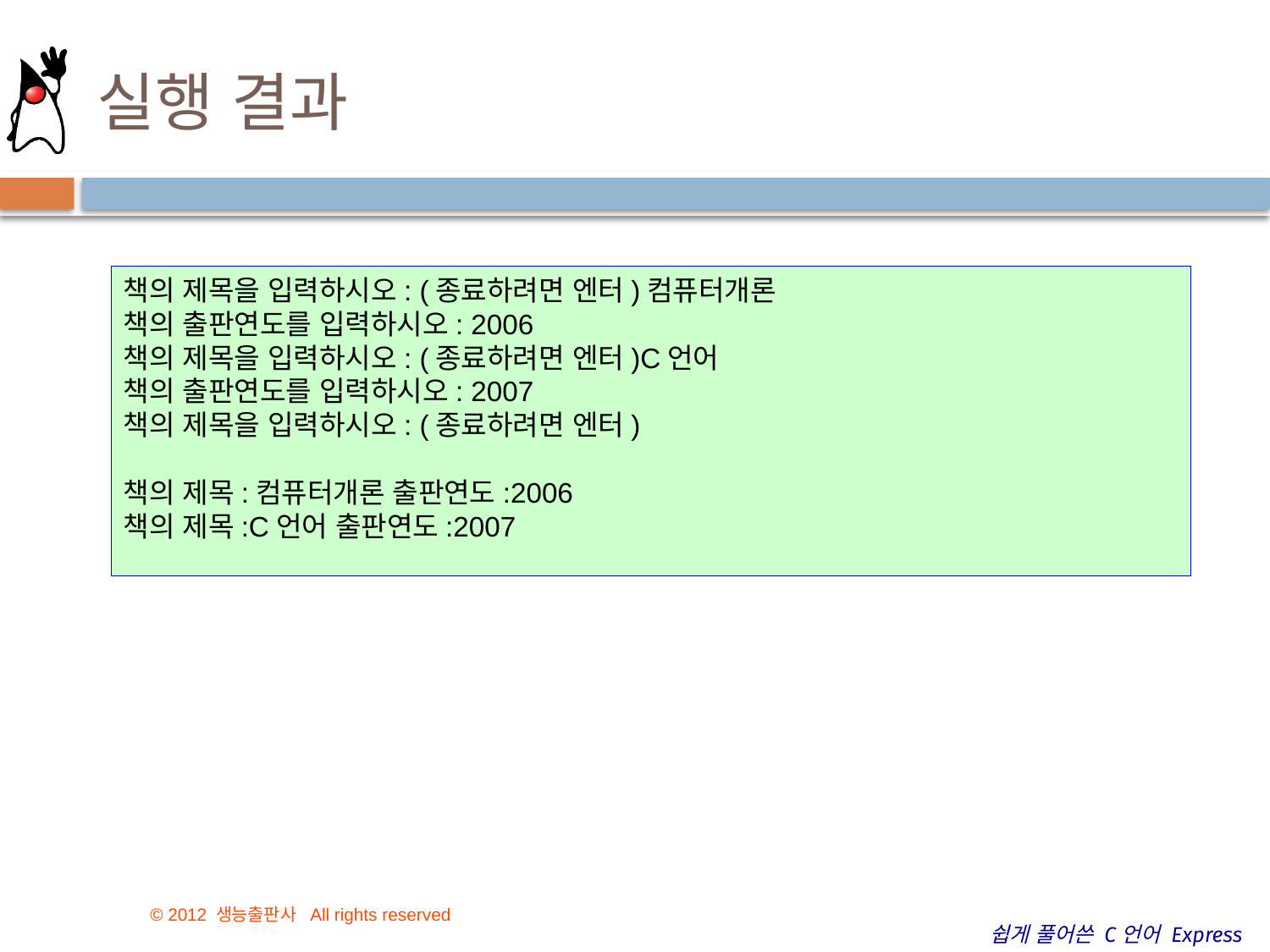

# 실행 결과
책의 제목을 입력하시오: (종료하려면 엔터)컴퓨터개론
책의 출판연도를 입력하시오: 2006
책의 제목을 입력하시오: (종료하려면 엔터)C언어
책의 출판연도를 입력하시오: 2007
책의 제목을 입력하시오: (종료하려면 엔터)

책의 제목:컴퓨터개론 출판연도:2006
책의 제목:C언어 출판연도:2007